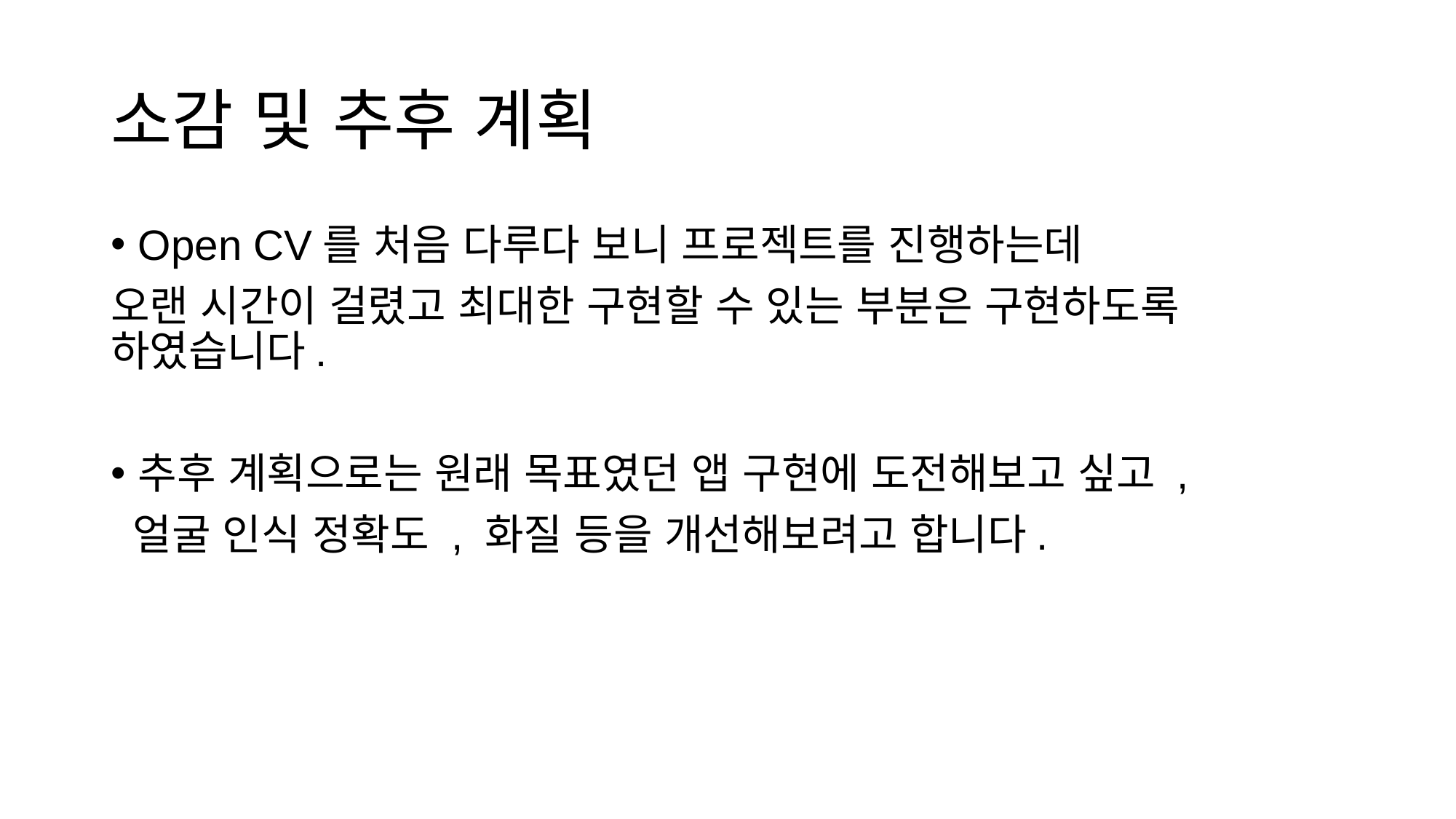

# 소감 및 추후 계획
Open CV를 처음 다루다 보니 프로젝트를 진행하는데
오랜 시간이 걸렸고 최대한 구현할 수 있는 부분은 구현하도록 하였습니다.

추후 계획으로는 원래 목표였던 앱 구현에 도전해보고 싶고 ,
 얼굴 인식 정확도 , 화질 등을 개선해보려고 합니다.